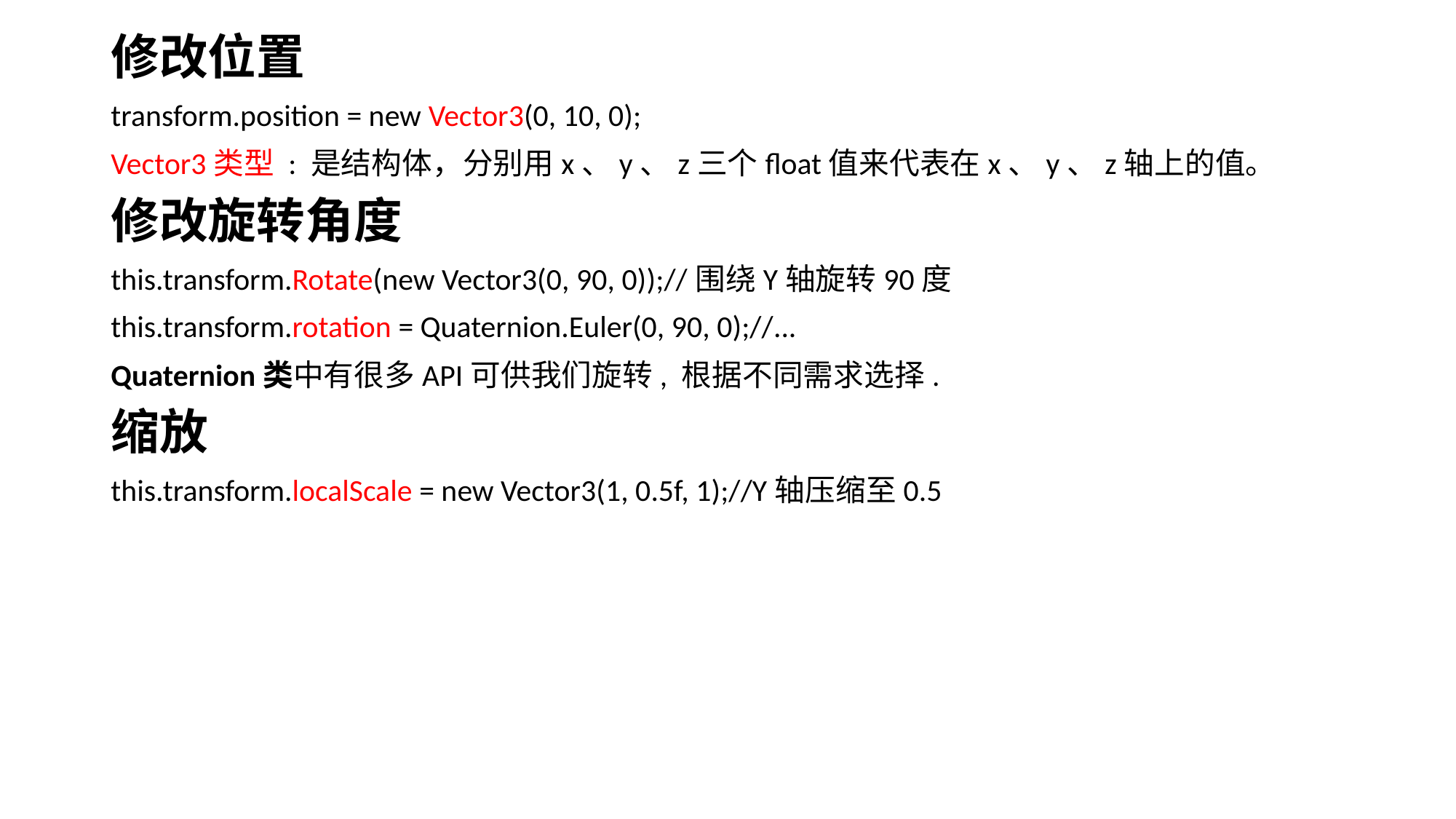

修改位置
transform.position = new Vector3(0, 10, 0);
Vector3类型 : 是结构体，分别用x、y、z三个float值来代表在x、y、z轴上的值。
修改旋转角度
this.transform.Rotate(new Vector3(0, 90, 0));//围绕Y轴旋转90度
this.transform.rotation = Quaternion.Euler(0, 90, 0);//...
Quaternion类中有很多API可供我们旋转, 根据不同需求选择.
缩放
this.transform.localScale = new Vector3(1, 0.5f, 1);//Y轴压缩至0.5